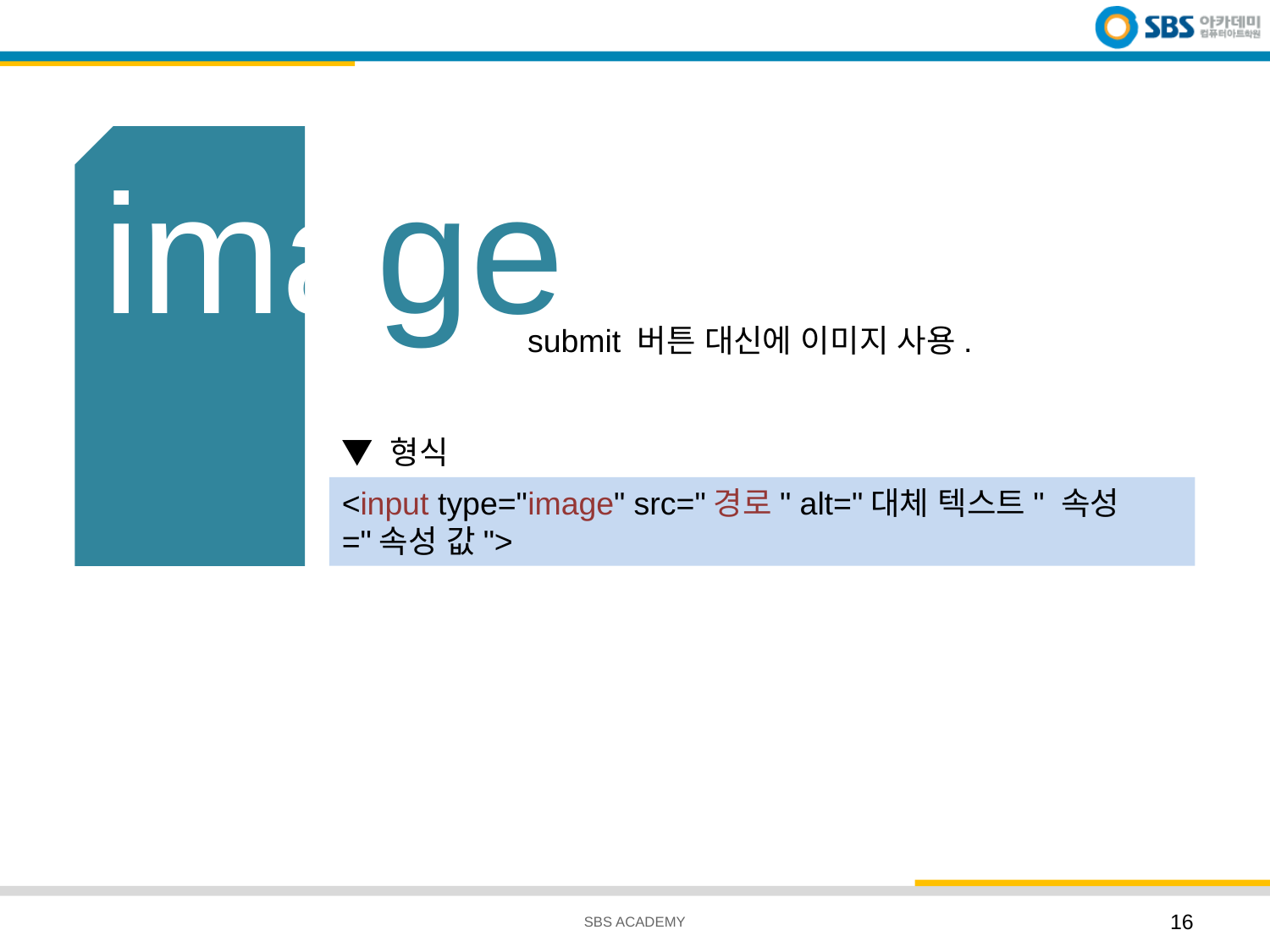

# image
submit 버튼 대신에 이미지 사용.
▼ 형식
<input type="image" src="경로" alt="대체 텍스트" 속성="속성 값">
SBS ACADEMY
16